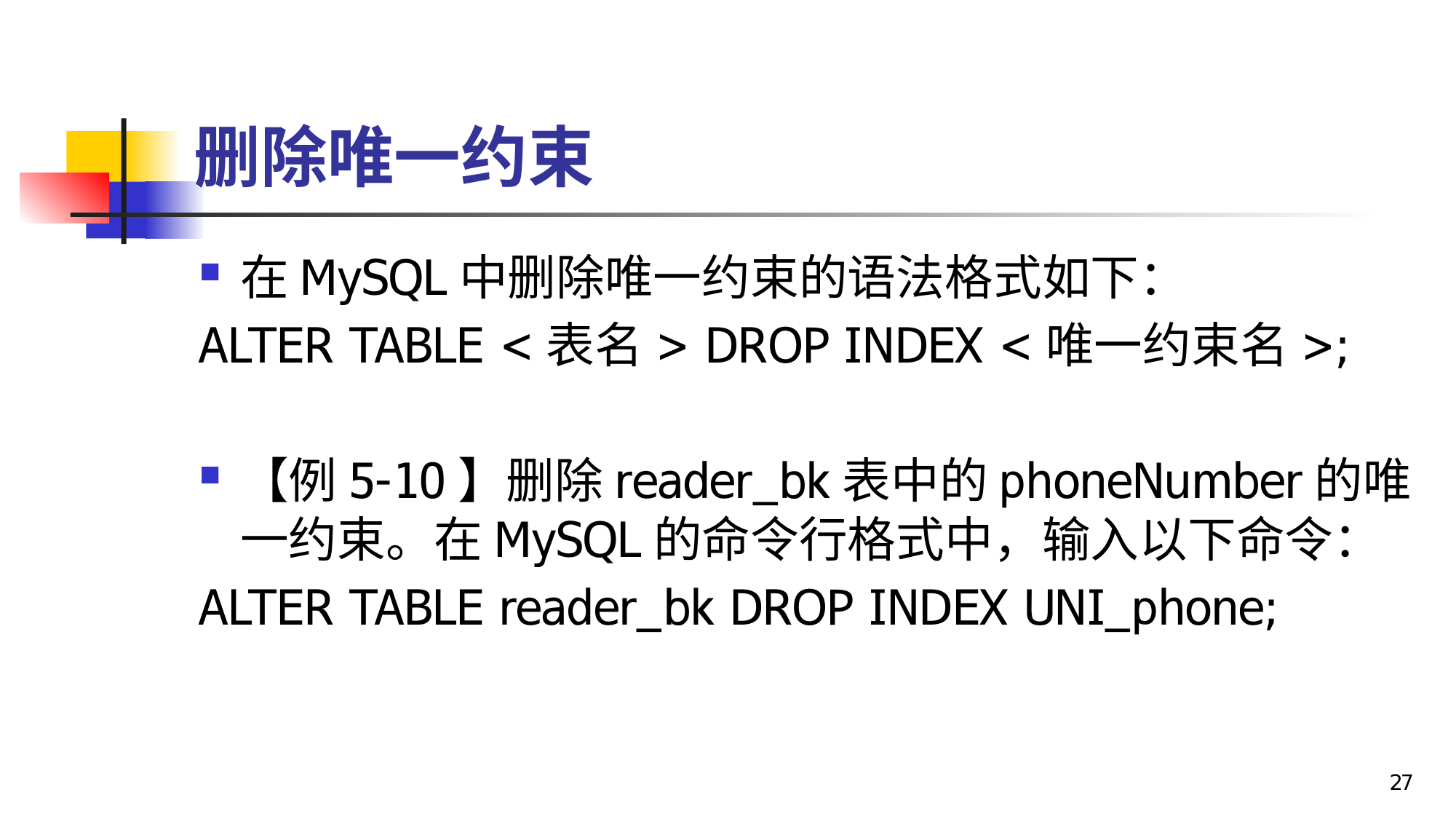

# 删除唯一约束
在MySQL中删除唯一约束的语法格式如下：
ALTER TABLE <表名> DROP INDEX <唯一约束名>;

【例5-10】删除reader_bk表中的phoneNumber的唯一约束。在MySQL的命令行格式中，输入以下命令：
ALTER TABLE reader_bk DROP INDEX UNI_phone;

27